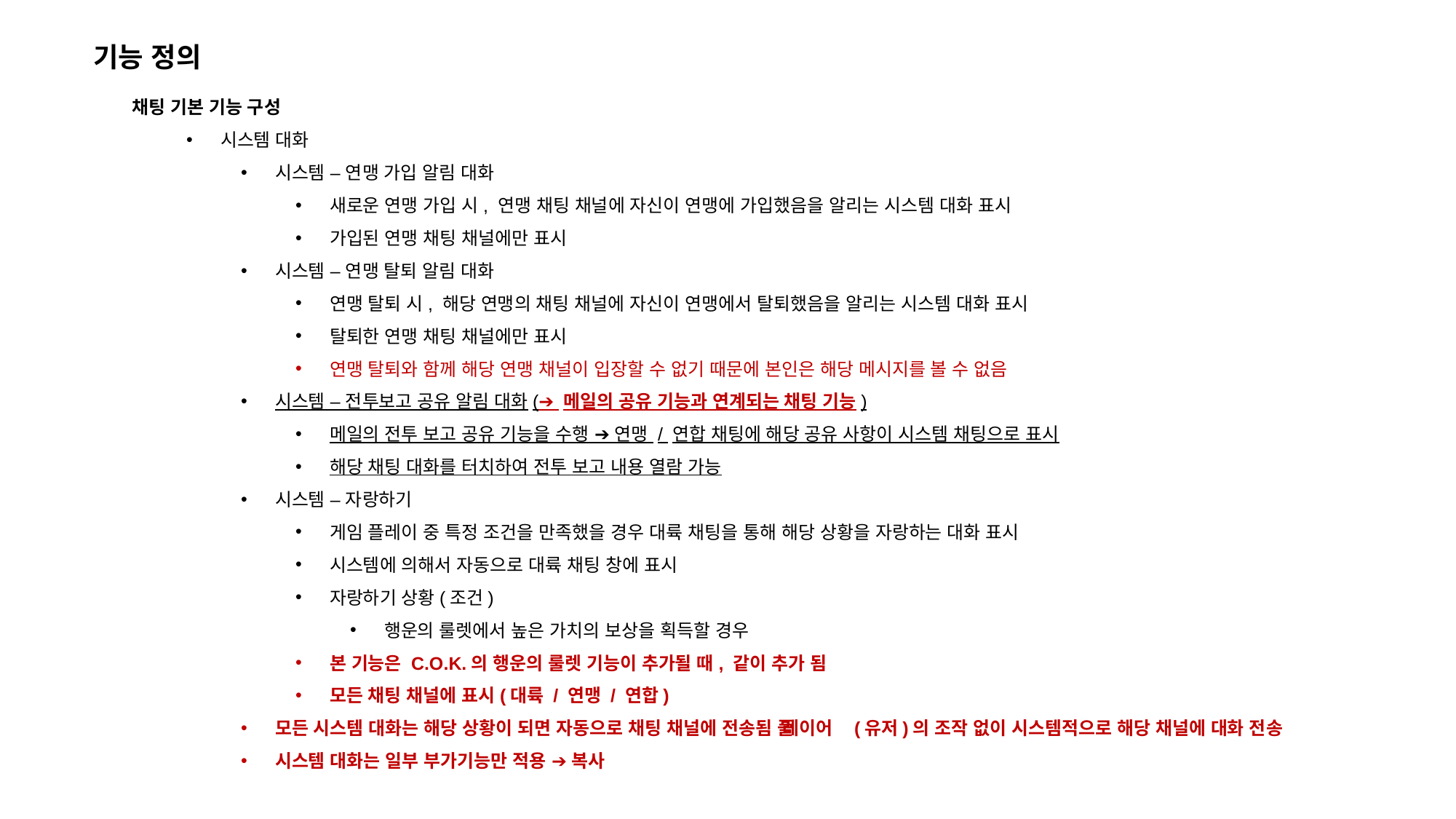

기능 정의
채팅 기본 기능 구성
시스템 대화
시스템 – 연맹 가입 알림 대화
새로운 연맹 가입 시, 연맹 채팅 채널에 자신이 연맹에 가입했음을 알리는 시스템 대화 표시
가입된 연맹 채팅 채널에만 표시
시스템 – 연맹 탈퇴 알림 대화
연맹 탈퇴 시, 해당 연맹의 채팅 채널에 자신이 연맹에서 탈퇴했음을 알리는 시스템 대화 표시
탈퇴한 연맹 채팅 채널에만 표시
연맹 탈퇴와 함께 해당 연맹 채널이 입장할 수 없기 때문에 본인은 해당 메시지를 볼 수 없음
시스템 – 전투보고 공유 알림 대화(➔ 메일의 공유 기능과 연계되는 채팅 기능)
메일의 전투 보고 공유 기능을 수행 ➔ 연맹 / 연합 채팅에 해당 공유 사항이 시스템 채팅으로 표시
해당 채팅 대화를 터치하여 전투 보고 내용 열람 가능
시스템 – 자랑하기
게임 플레이 중 특정 조건을 만족했을 경우 대륙 채팅을 통해 해당 상황을 자랑하는 대화 표시
시스템에 의해서 자동으로 대륙 채팅 창에 표시
자랑하기 상황(조건)
행운의 룰렛에서 높은 가치의 보상을 획득할 경우
본 기능은 C.O.K.의 행운의 룰렛 기능이 추가될 때, 같이 추가 됨
모든 채팅 채널에 표시(대륙 / 연맹 / 연합)
모든 시스템 대화는 해당 상황이 되면 자동으로 채팅 채널에 전송됨 ➔ 플레이어(유저)의 조작 없이 시스템적으로 해당 채널에 대화 전송
시스템 대화는 일부 부가기능만 적용 ➔ 복사